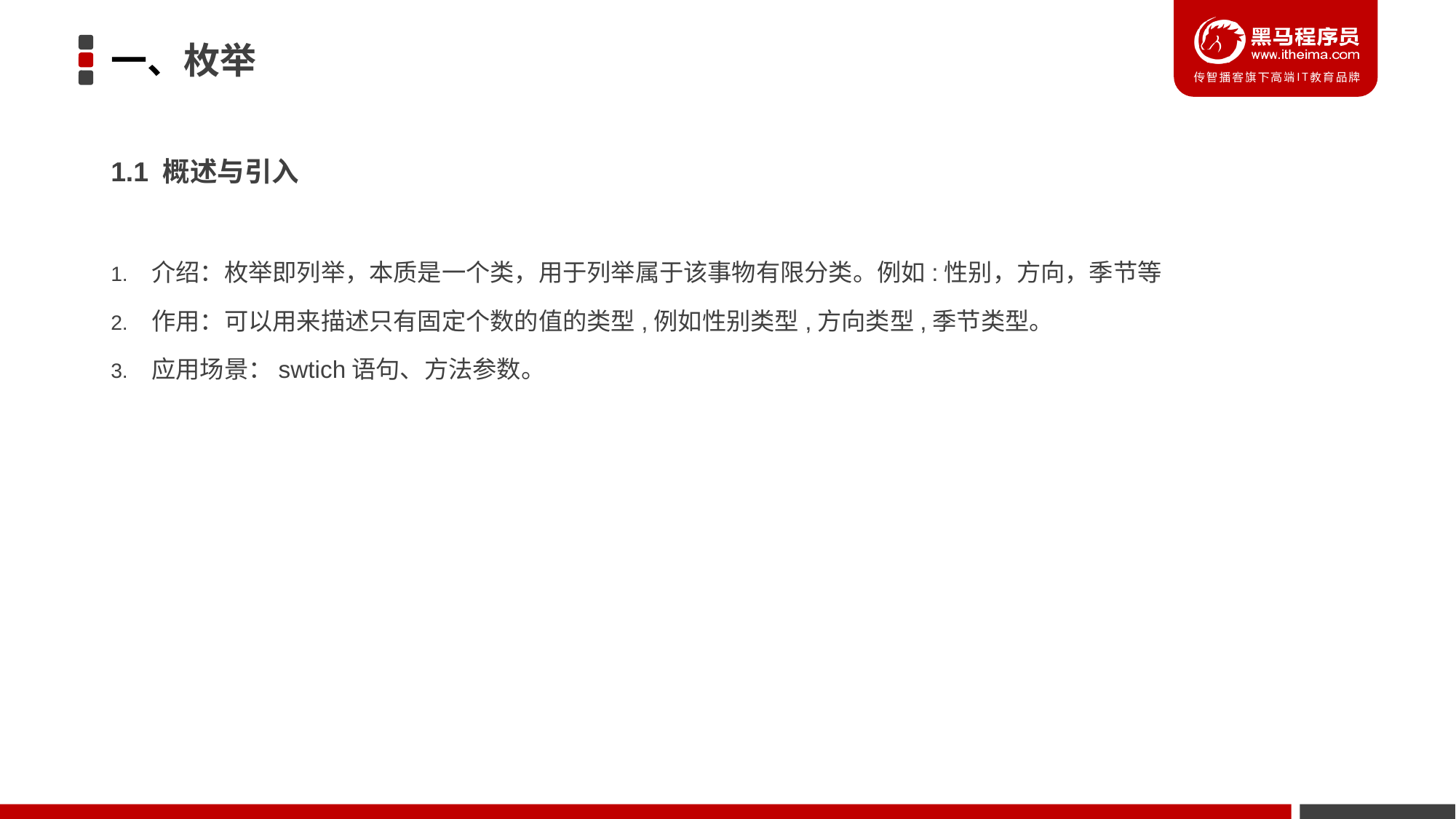

# 一、枚举
1.1 概述与引入
介绍：枚举即列举，本质是一个类，用于列举属于该事物有限分类。例如:性别，方向，季节等
作用：可以用来描述只有固定个数的值的类型,例如性别类型,方向类型,季节类型。
应用场景：swtich语句、方法参数。